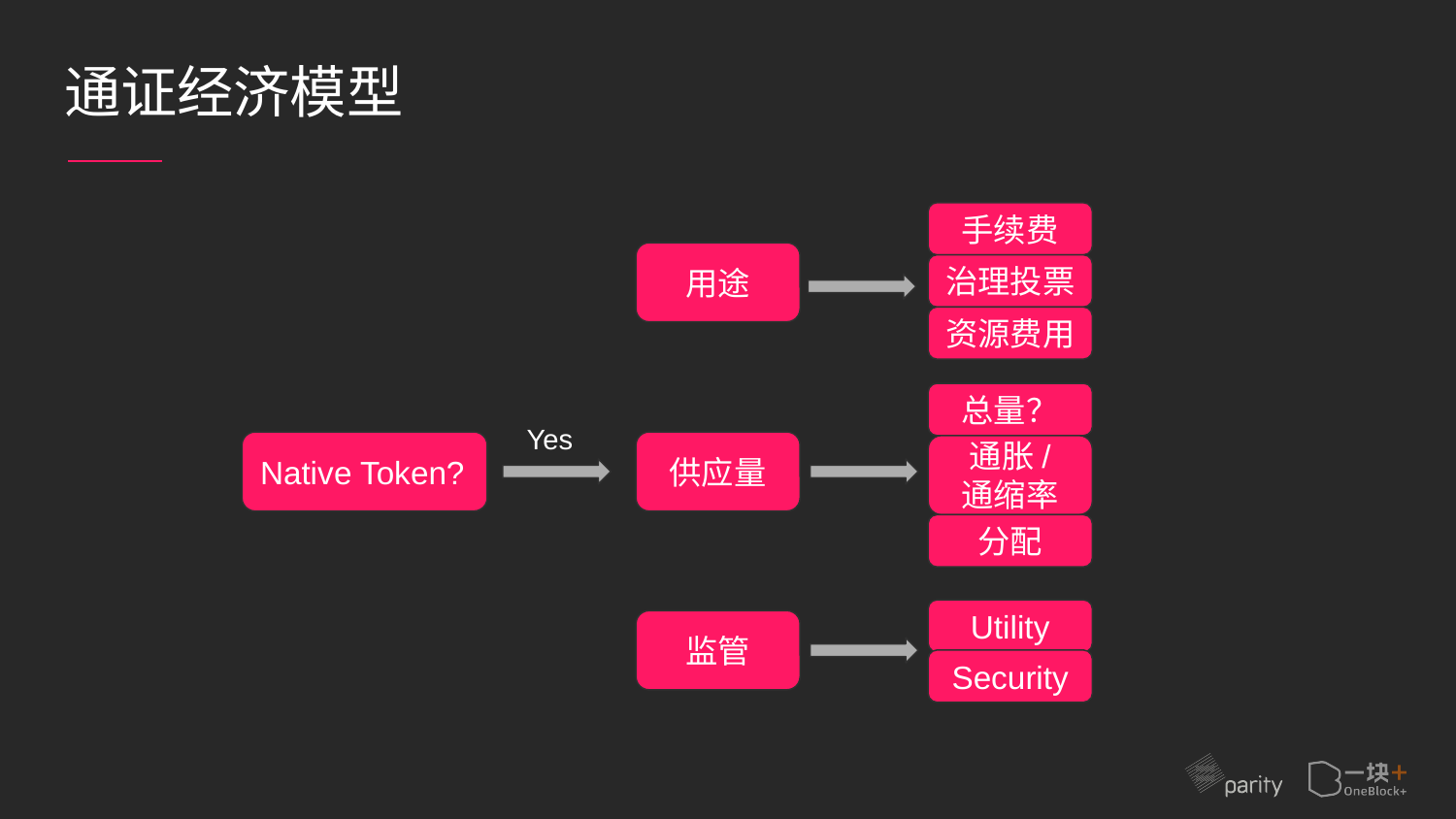

# 通证经济模型
手续费
用途
治理投票

资源费用
总量？
Yes
Native Token?
供应量
通胀/
通缩率

分配
Utility
监管

Security